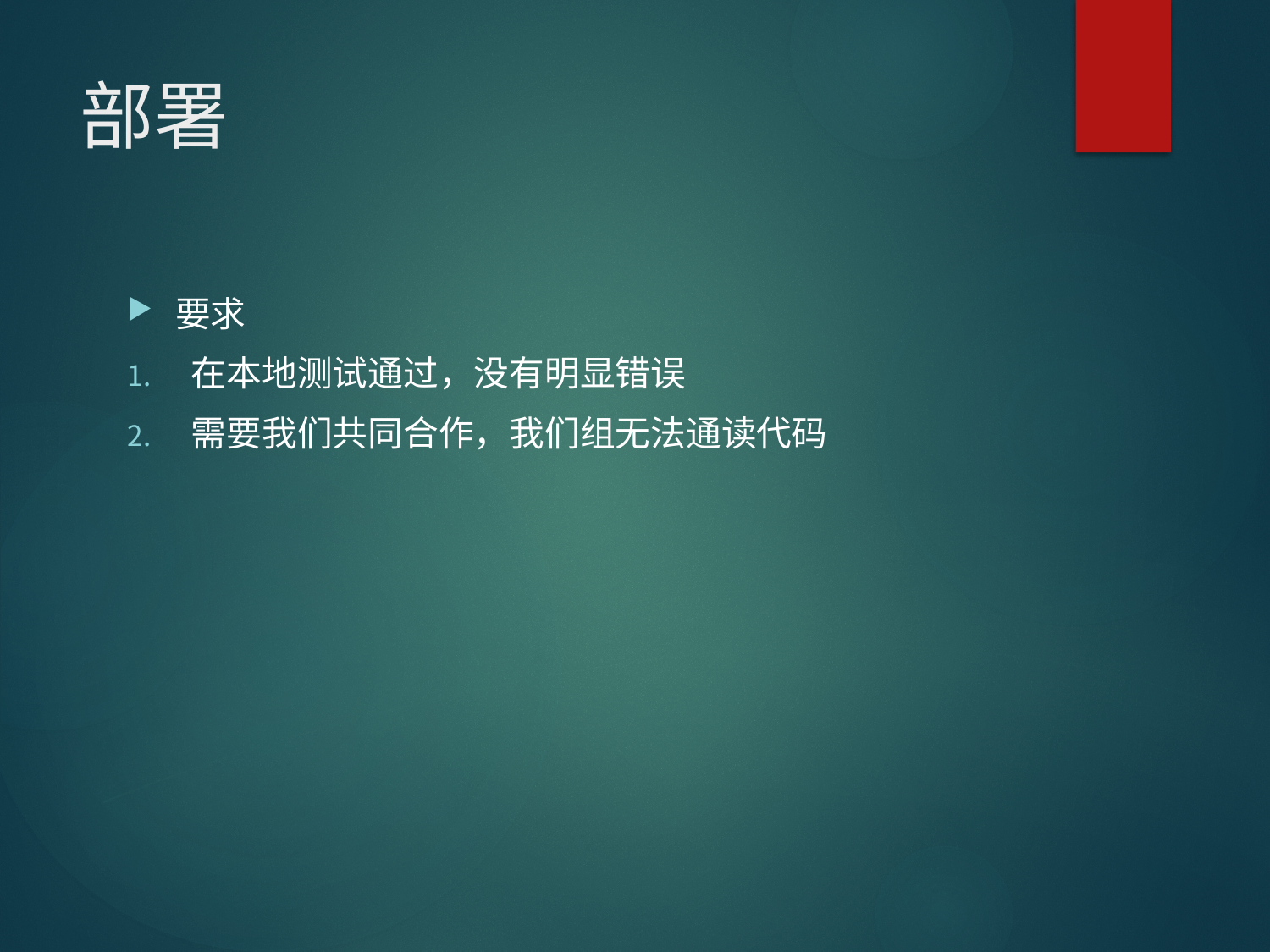

# 部署
要求
在本地测试通过，没有明显错误
需要我们共同合作，我们组无法通读代码